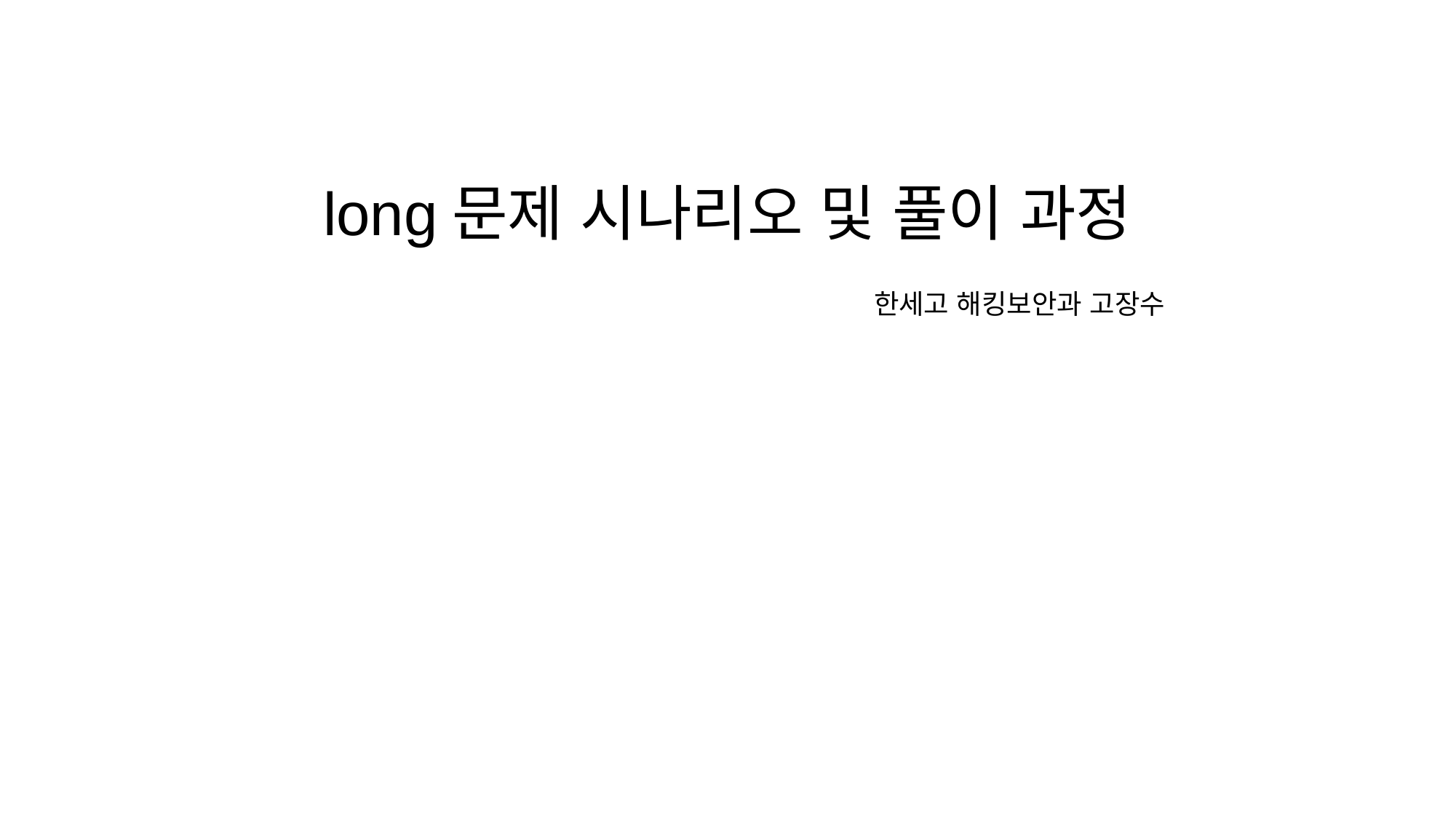

long문제 시나리오 및 풀이 과정
한세고 해킹보안과 고장수